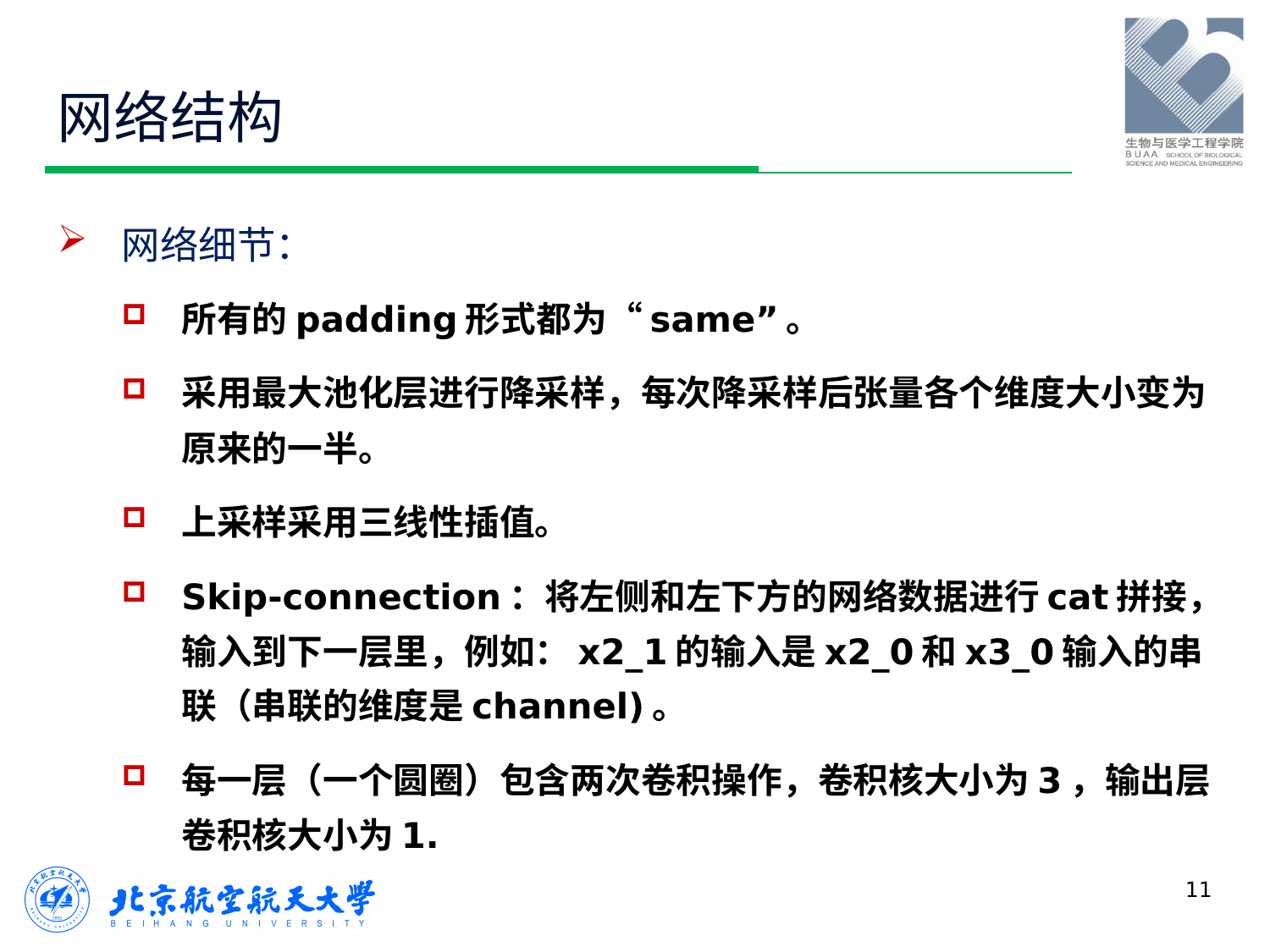

# 网络结构
网络细节：
所有的padding形式都为“same”。
采用最大池化层进行降采样，每次降采样后张量各个维度大小变为原来的一半。
上采样采用三线性插值。
Skip-connection：将左侧和左下方的网络数据进行cat拼接，输入到下一层里，例如：x2_1的输入是x2_0和x3_0输入的串联（串联的维度是channel)。
每一层（一个圆圈）包含两次卷积操作，卷积核大小为3，输出层卷积核大小为1.
11